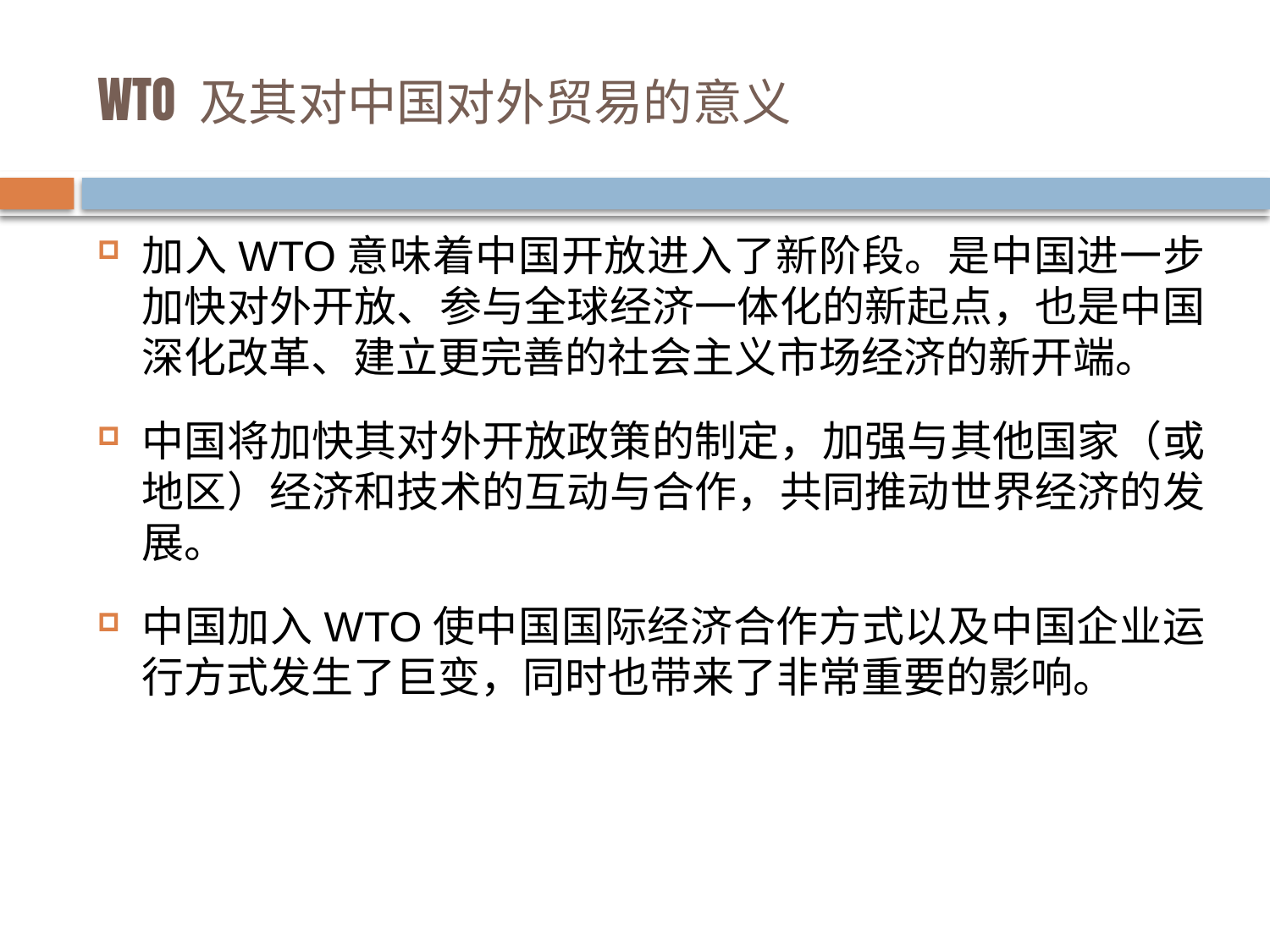

# WTO 及其对中国对外贸易的意义
加入WTO意味着中国开放进入了新阶段。是中国进一步加快对外开放、参与全球经济一体化的新起点，也是中国深化改革、建立更完善的社会主义市场经济的新开端。
中国将加快其对外开放政策的制定，加强与其他国家（或地区）经济和技术的互动与合作，共同推动世界经济的发展。
中国加入WTO使中国国际经济合作方式以及中国企业运行方式发生了巨变，同时也带来了非常重要的影响。